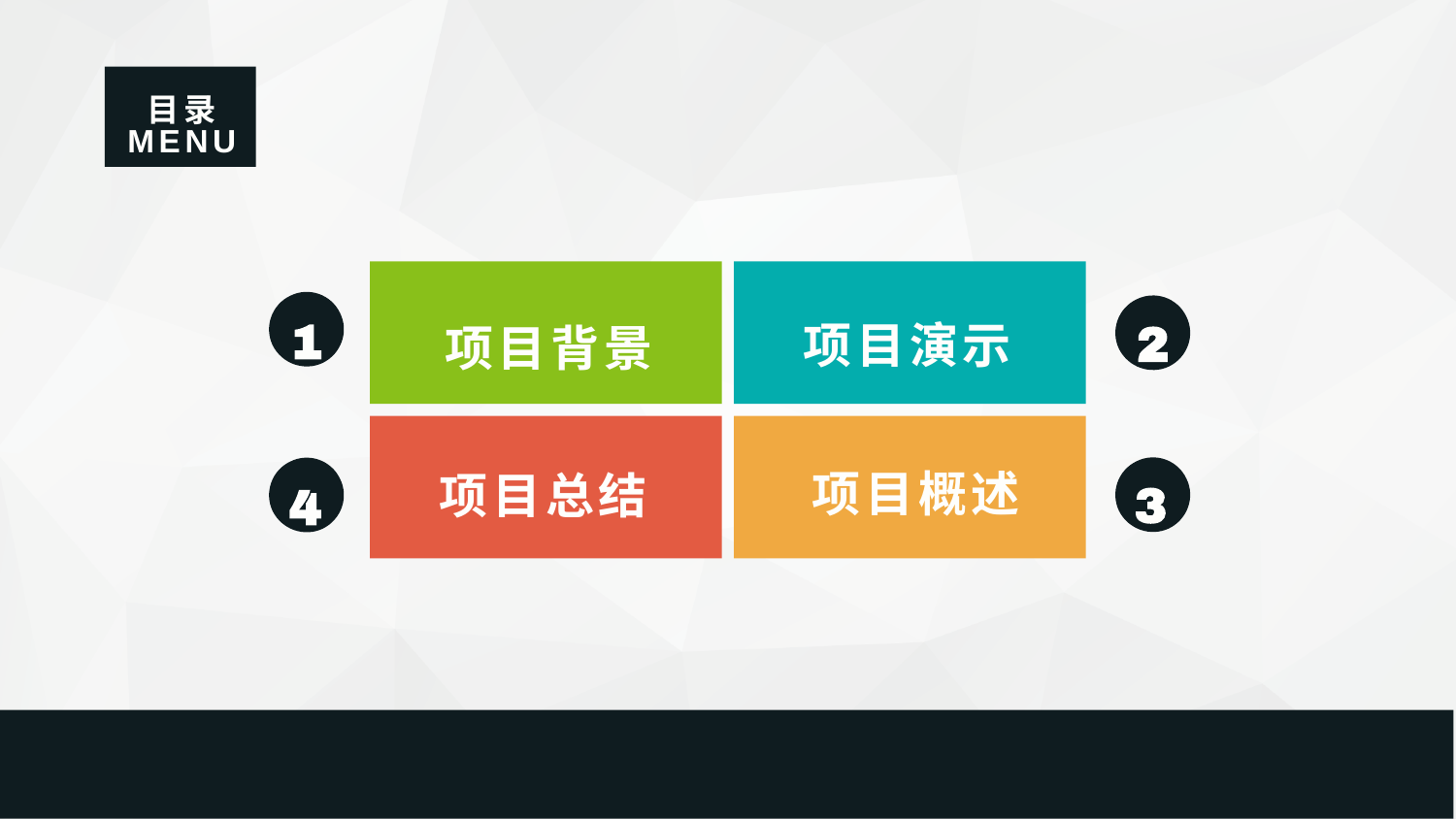

目录

MENU
项目演示
项目背景

1

2

项目概述
项目总结

3
4